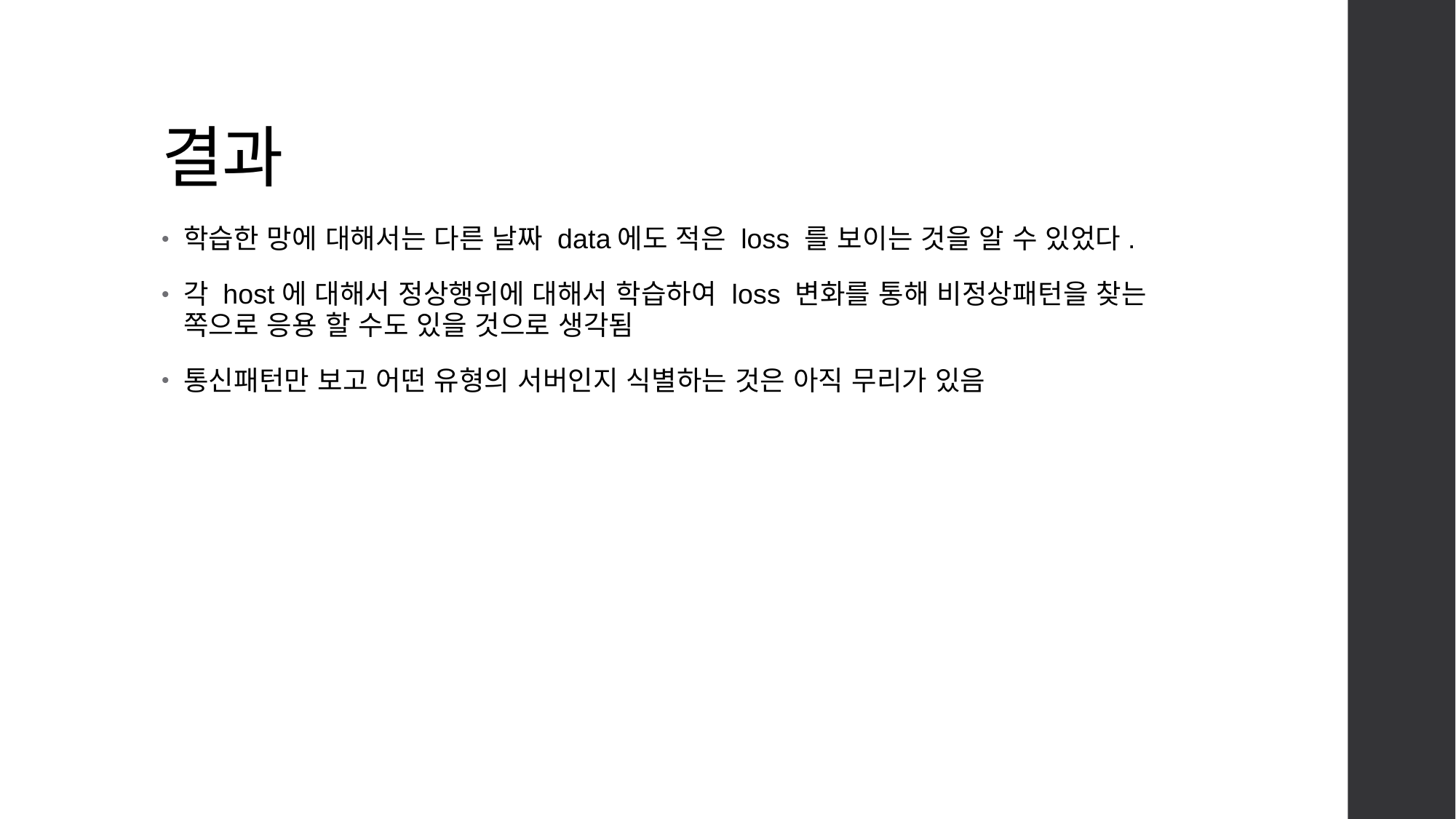

# 결과
학습한 망에 대해서는 다른 날짜 data에도 적은 loss 를 보이는 것을 알 수 있었다.
각 host에 대해서 정상행위에 대해서 학습하여 loss 변화를 통해 비정상패턴을 찾는 쪽으로 응용 할 수도 있을 것으로 생각됨
통신패턴만 보고 어떤 유형의 서버인지 식별하는 것은 아직 무리가 있음